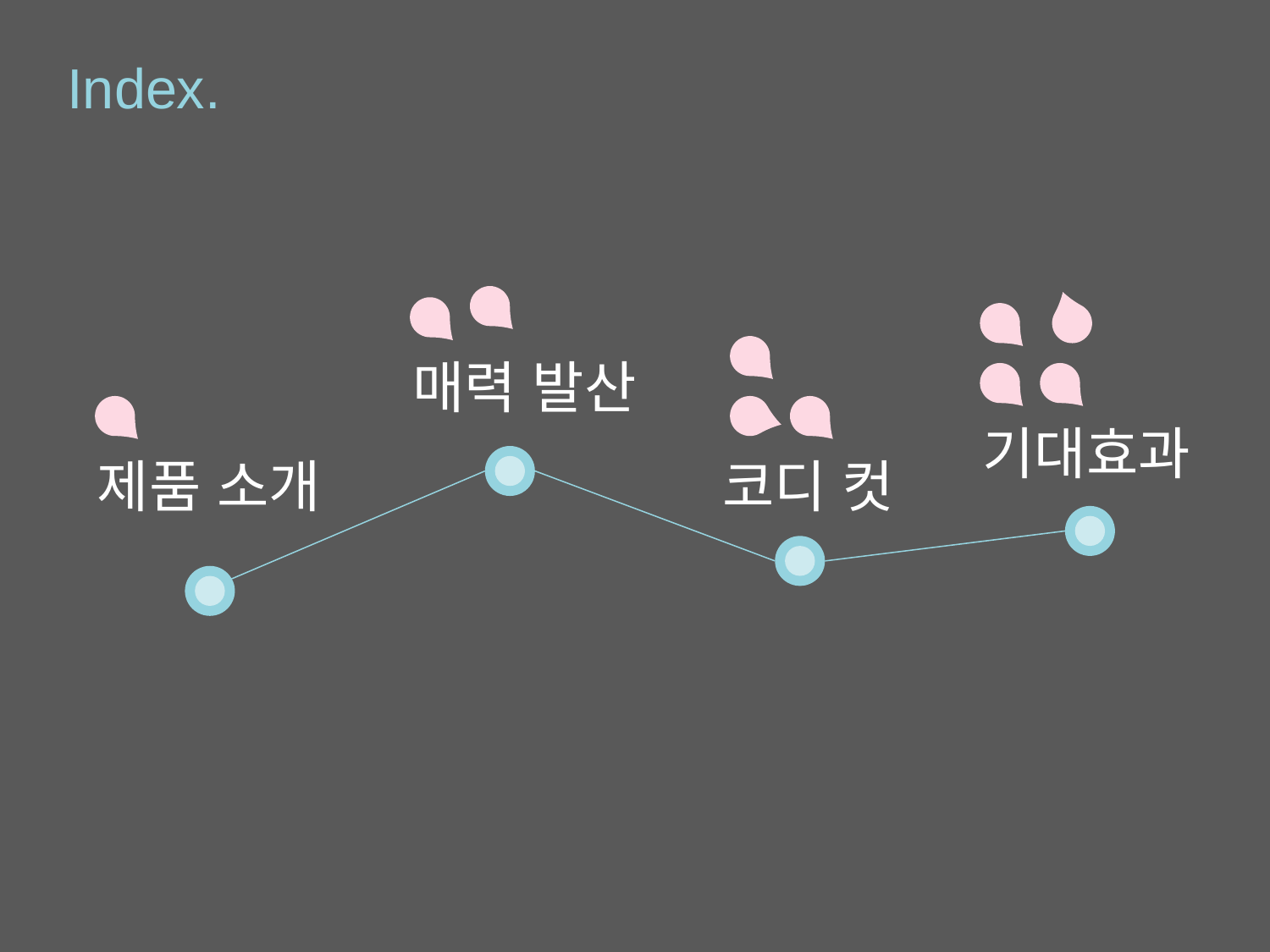

Index.

매력 발산

기대효과
제품 소개
코디 컷